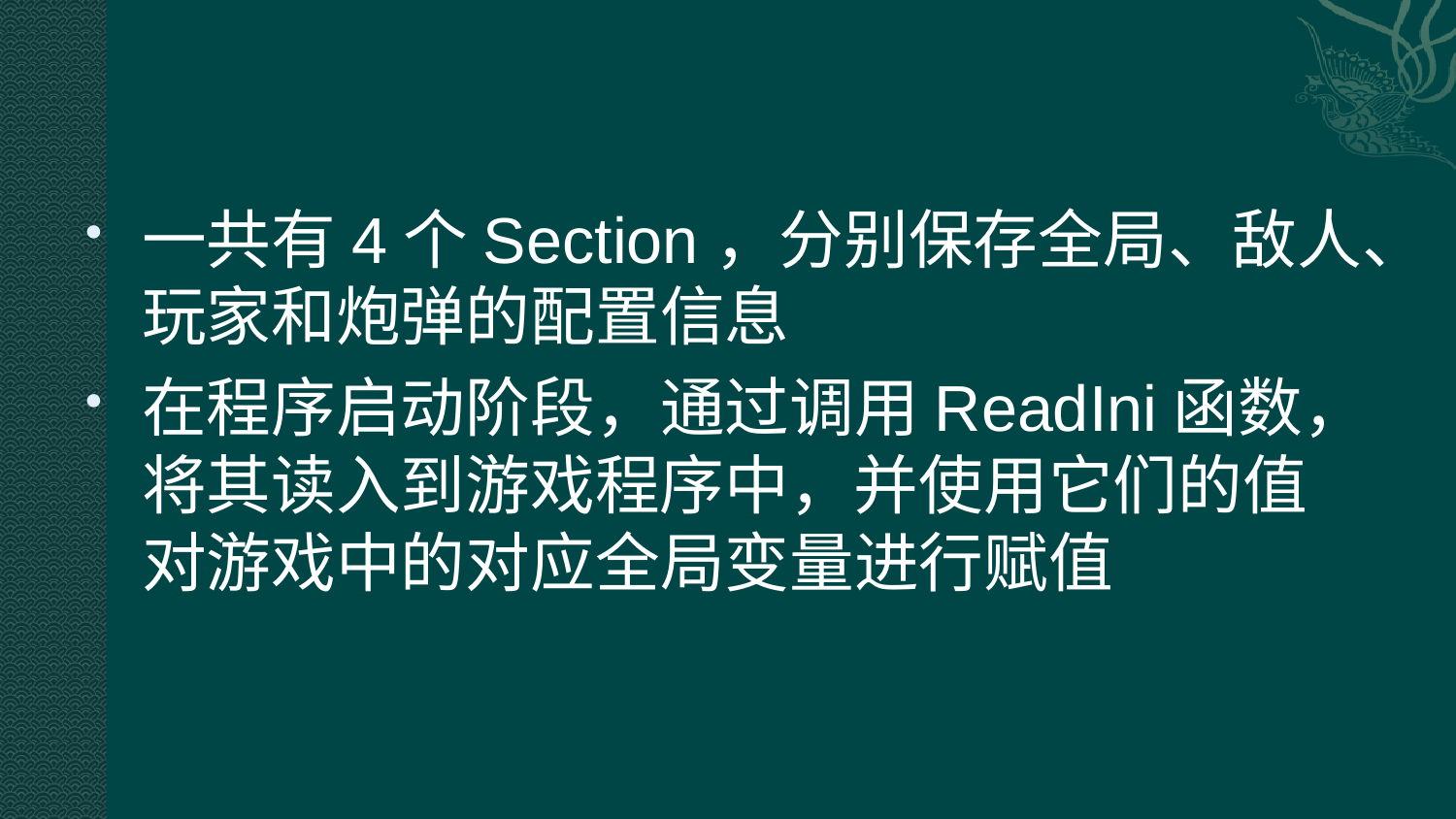

#
一共有4个Section，分别保存全局、敌人、玩家和炮弹的配置信息
在程序启动阶段，通过调用ReadIni函数，将其读入到游戏程序中，并使用它们的值对游戏中的对应全局变量进行赋值